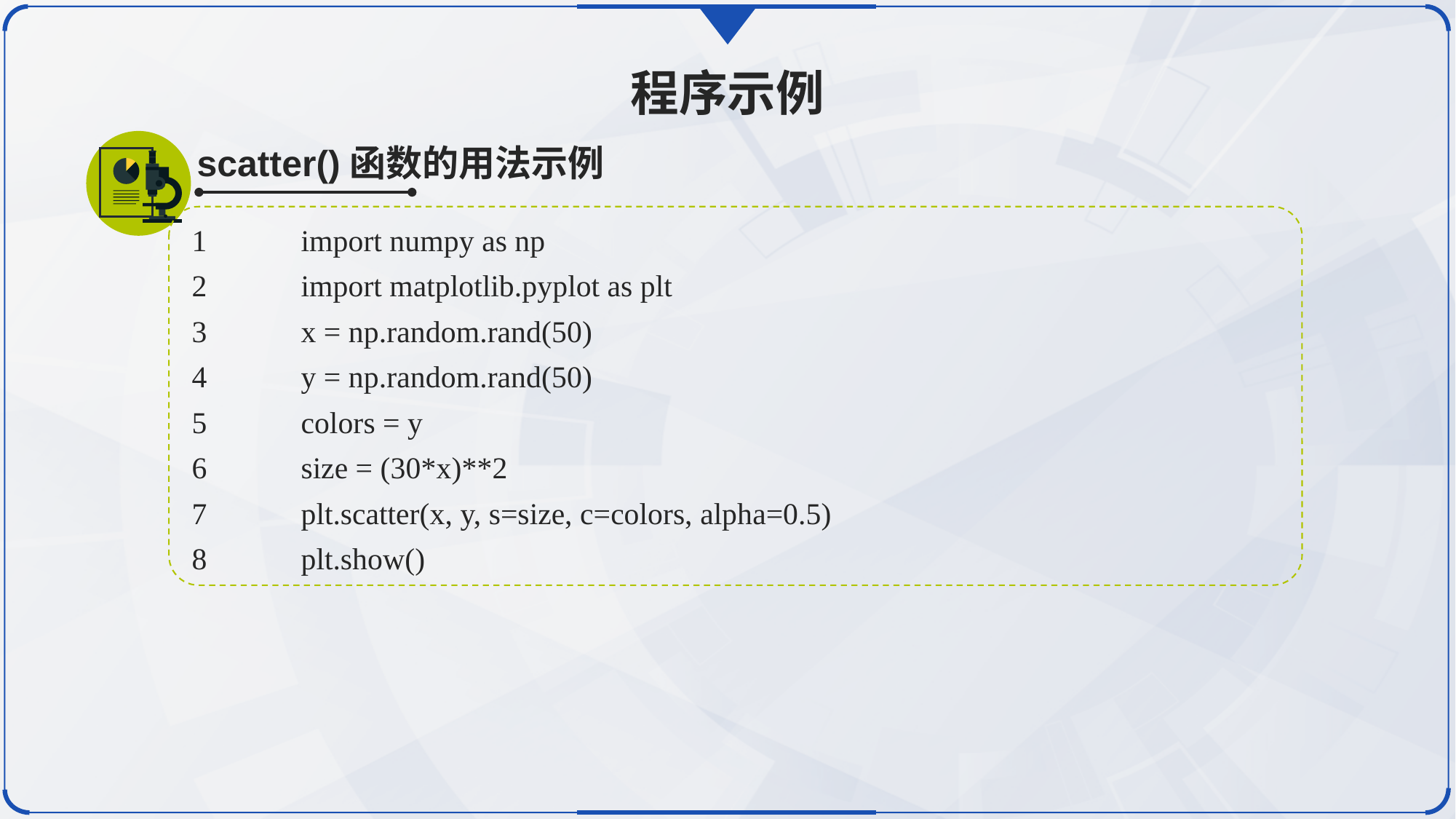

程序示例

scatter()函数的用法示例

1	import numpy as np
2	import matplotlib.pyplot as plt
3	x = np.random.rand(50)
4	y = np.random.rand(50)
5	colors = y
6	size = (30*x)**2
7	plt.scatter(x, y, s=size, c=colors, alpha=0.5)
8	plt.show()